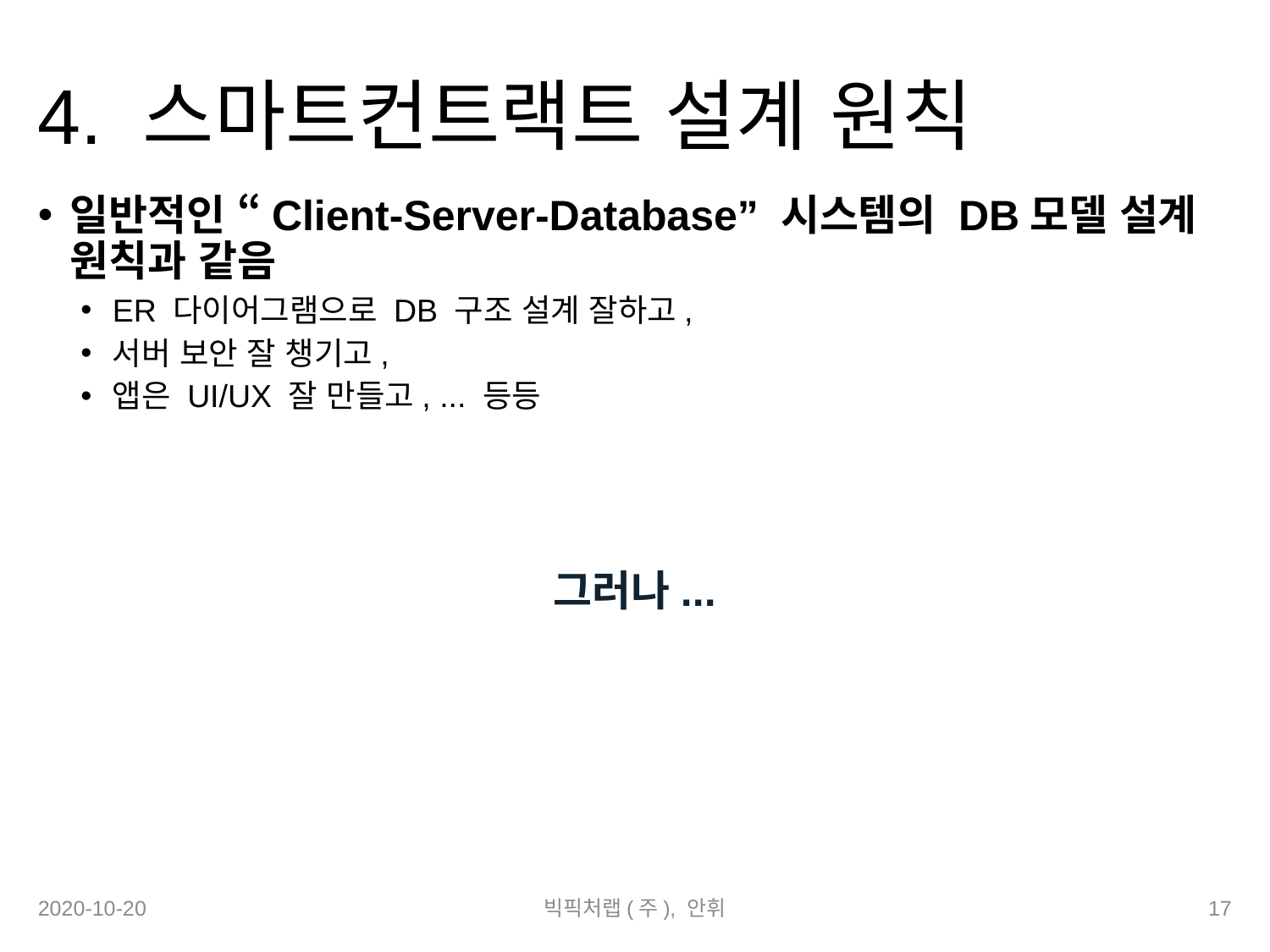

# 4. 스마트컨트랙트 설계 원칙
일반적인 “Client-Server-Database” 시스템의 DB모델 설계 원칙과 같음
ER 다이어그램으로 DB 구조 설계 잘하고,
서버 보안 잘 챙기고,
앱은 UI/UX 잘 만들고, ... 등등
그러나...
17
2020-10-20
빅픽처랩(주), 안휘